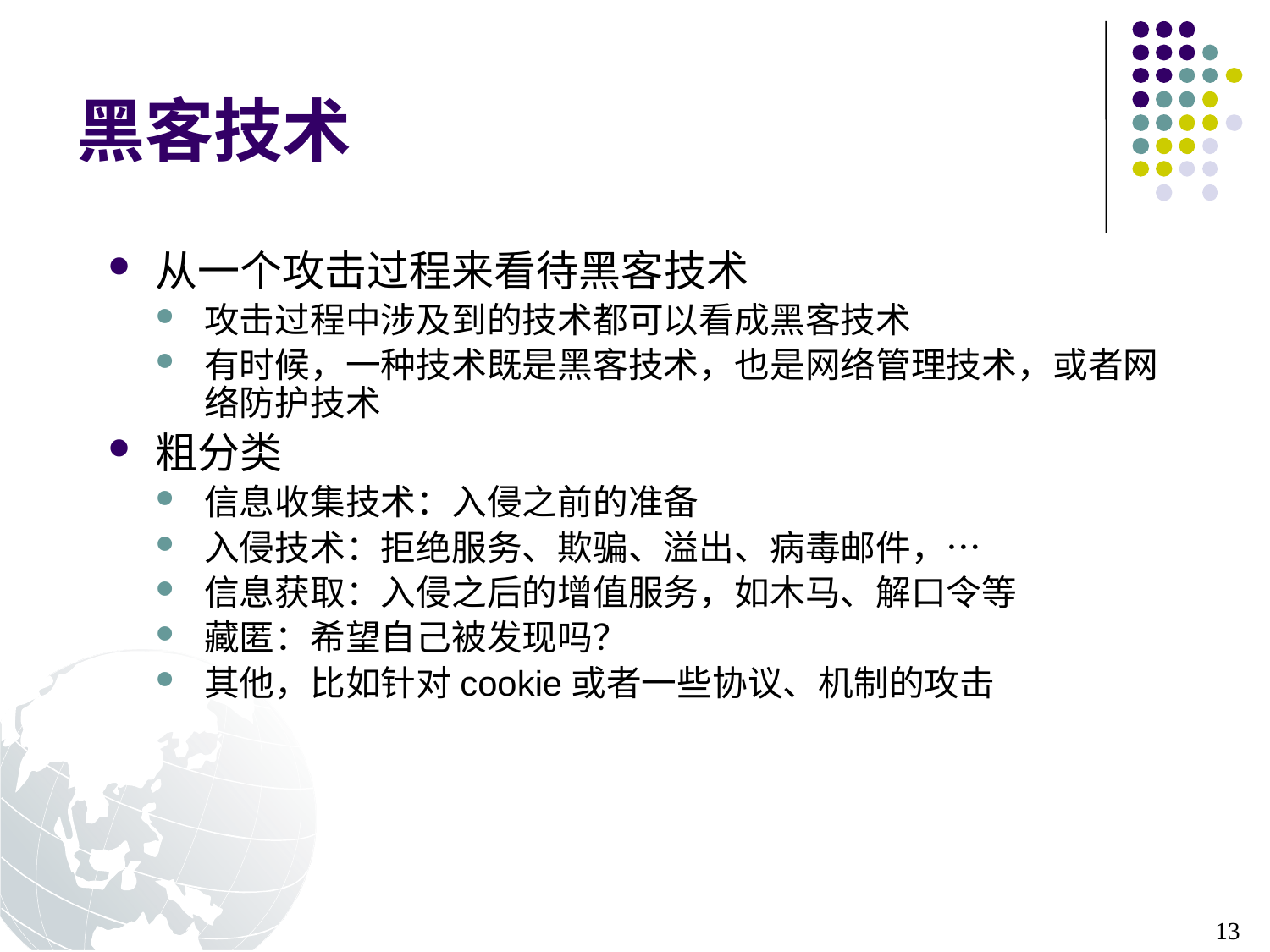

# 黑客技术
从一个攻击过程来看待黑客技术
攻击过程中涉及到的技术都可以看成黑客技术
有时候，一种技术既是黑客技术，也是网络管理技术，或者网络防护技术
粗分类
信息收集技术：入侵之前的准备
入侵技术：拒绝服务、欺骗、溢出、病毒邮件，…
信息获取：入侵之后的增值服务，如木马、解口令等
藏匿：希望自己被发现吗？
其他，比如针对cookie或者一些协议、机制的攻击